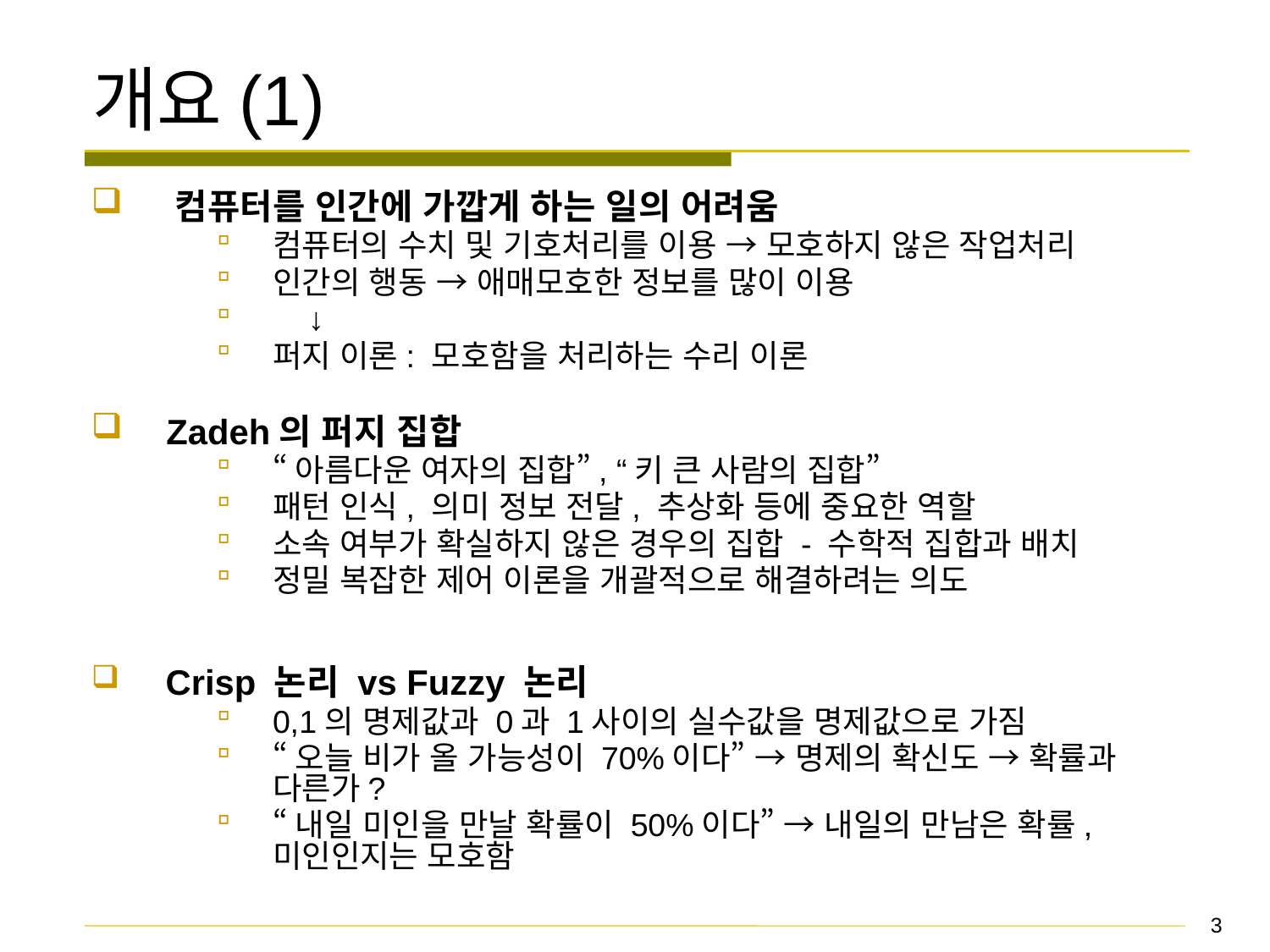

# 개요(1)
 컴퓨터를 인간에 가깝게 하는 일의 어려움
컴퓨터의 수치 및 기호처리를 이용 → 모호하지 않은 작업처리
인간의 행동 → 애매모호한 정보를 많이 이용
    ↓
퍼지 이론: 모호함을 처리하는 수리 이론

 Zadeh의 퍼지 집합
“아름다운 여자의 집합”, “키 큰 사람의 집합”
패턴 인식, 의미 정보 전달, 추상화 등에 중요한 역할
소속 여부가 확실하지 않은 경우의 집합 - 수학적 집합과 배치
정밀 복잡한 제어 이론을 개괄적으로 해결하려는 의도

 Crisp 논리 vs Fuzzy 논리
0,1의 명제값과 0과 1사이의 실수값을 명제값으로 가짐
“오늘 비가 올 가능성이 70%이다” → 명제의 확신도 → 확률과 다른가?
“내일 미인을 만날 확률이 50%이다” → 내일의 만남은 확률, 미인인지는 모호함
3